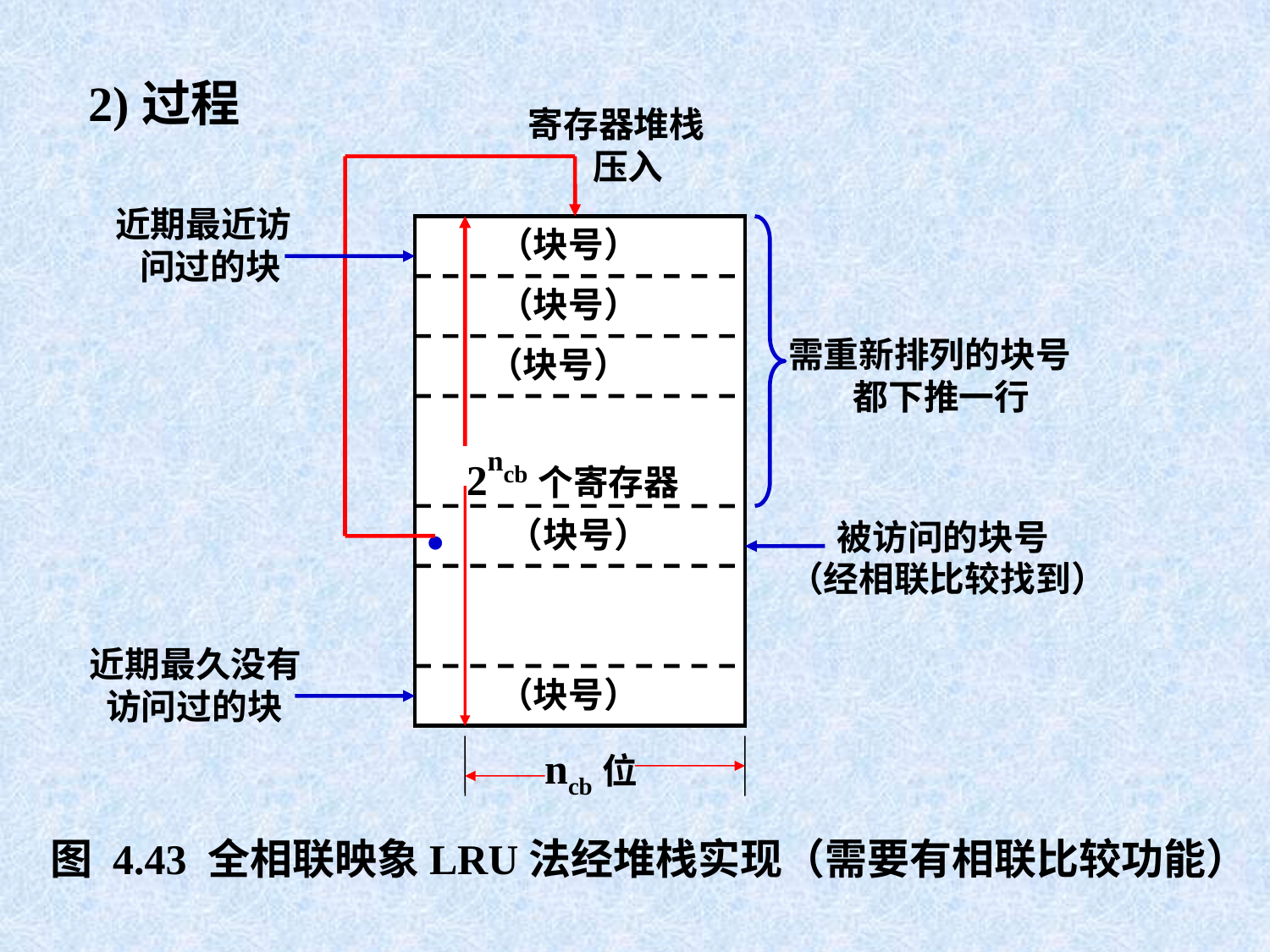

2)过程
寄存器堆栈
       压入

近期最近访
  问过的块

（块号）

（块号）
需重新排列的块号
       都下推一行

（块号）

2ncb个寄存器

•

（块号）
     被访问的块号
（经相联比较找到）

近期最久没有
 访问过的块

（块号）

ncb位

图 4.43 全相联映象LRU法经堆栈实现（需要有相联比较功能）